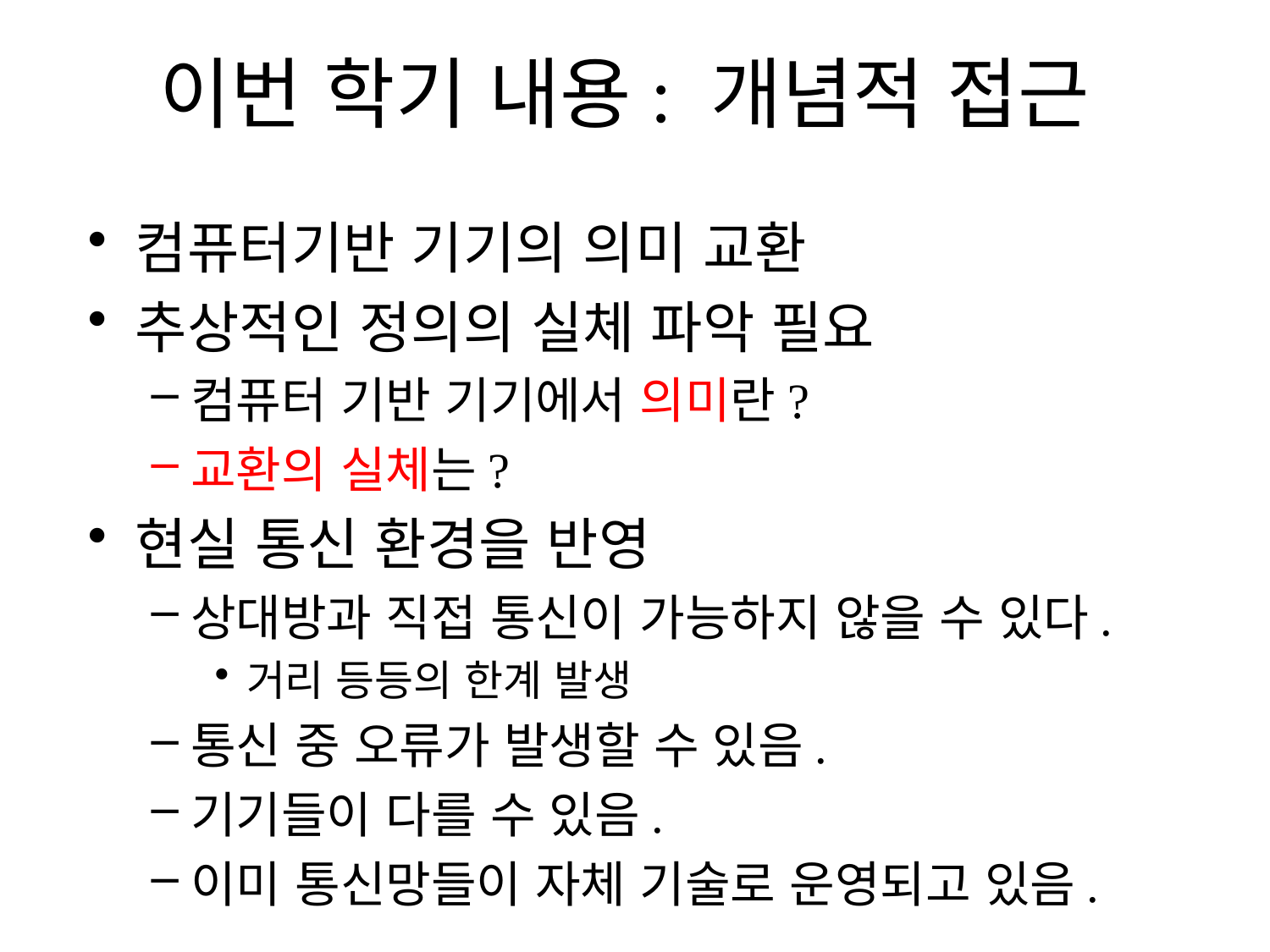

# 이번 학기 내용: 개념적 접근
컴퓨터기반 기기의 의미 교환
추상적인 정의의 실체 파악 필요
컴퓨터 기반 기기에서 의미란?
교환의 실체는?
현실 통신 환경을 반영
상대방과 직접 통신이 가능하지 않을 수 있다.
거리 등등의 한계 발생
통신 중 오류가 발생할 수 있음.
기기들이 다를 수 있음.
이미 통신망들이 자체 기술로 운영되고 있음.